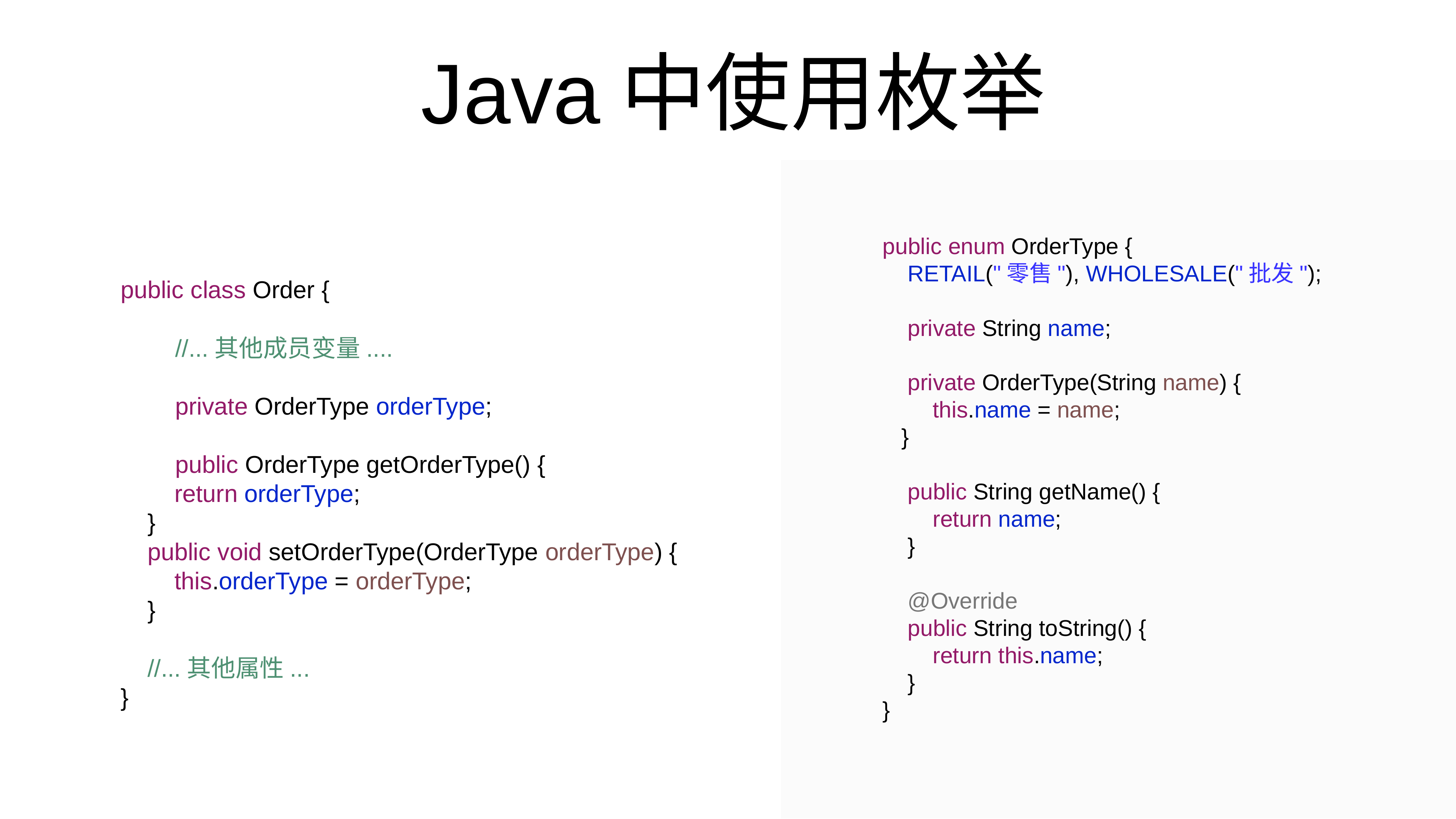

# Java中使用枚举

public enum OrderType {
    RETAIL("零售"), WHOLESALE("批发");

    private String name;

    private OrderType(String name) {
        this.name = name;
   }

    public String getName() {
        return name;
    }

    @Override
    public String toString() {
        return this.name;
    }
}
public class Order {

	//...其他成员变量....

	private OrderType orderType;

	public OrderType getOrderType() {
        return orderType;
    }
    public void setOrderType(OrderType orderType) {
        this.orderType = orderType;
    }

    //...其他属性...
}